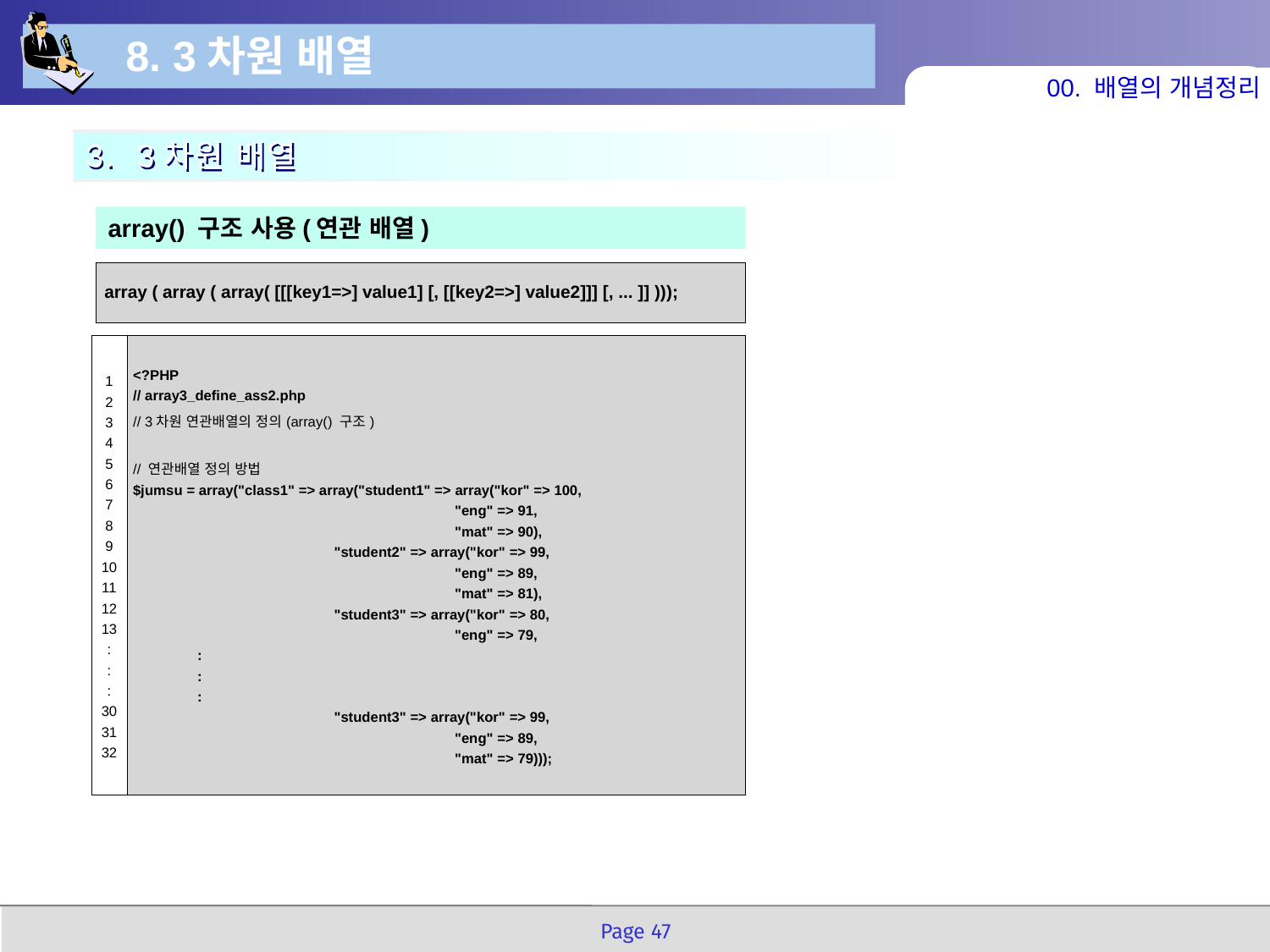

8. 3차원 배열
00. 배열의 개념정리
3.  3차원 배열

array() 구조 사용(연관 배열)
| array ( array ( array( [[[key1=>] value1] [, [[key2=>] value2]]] [, ... ]] ))); |
| --- |
| 1 2 3 4 5 6 7 8 9 10 11 12 13 : : : 30 31 32 | <?PHP // array3\_define\_ass2.php // 3차원 연관배열의 정의(array() 구조) // 연관배열 정의 방법 $jumsu = array("class1" => array("student1" => array("kor" => 100, "eng" => 91, "mat" => 90), "student2" => array("kor" => 99, "eng" => 89, "mat" => 81), "student3" => array("kor" => 80, "eng" => 79, : : : "student3" => array("kor" => 99, "eng" => 89, "mat" => 79))); |
| --- | --- |
Page 47